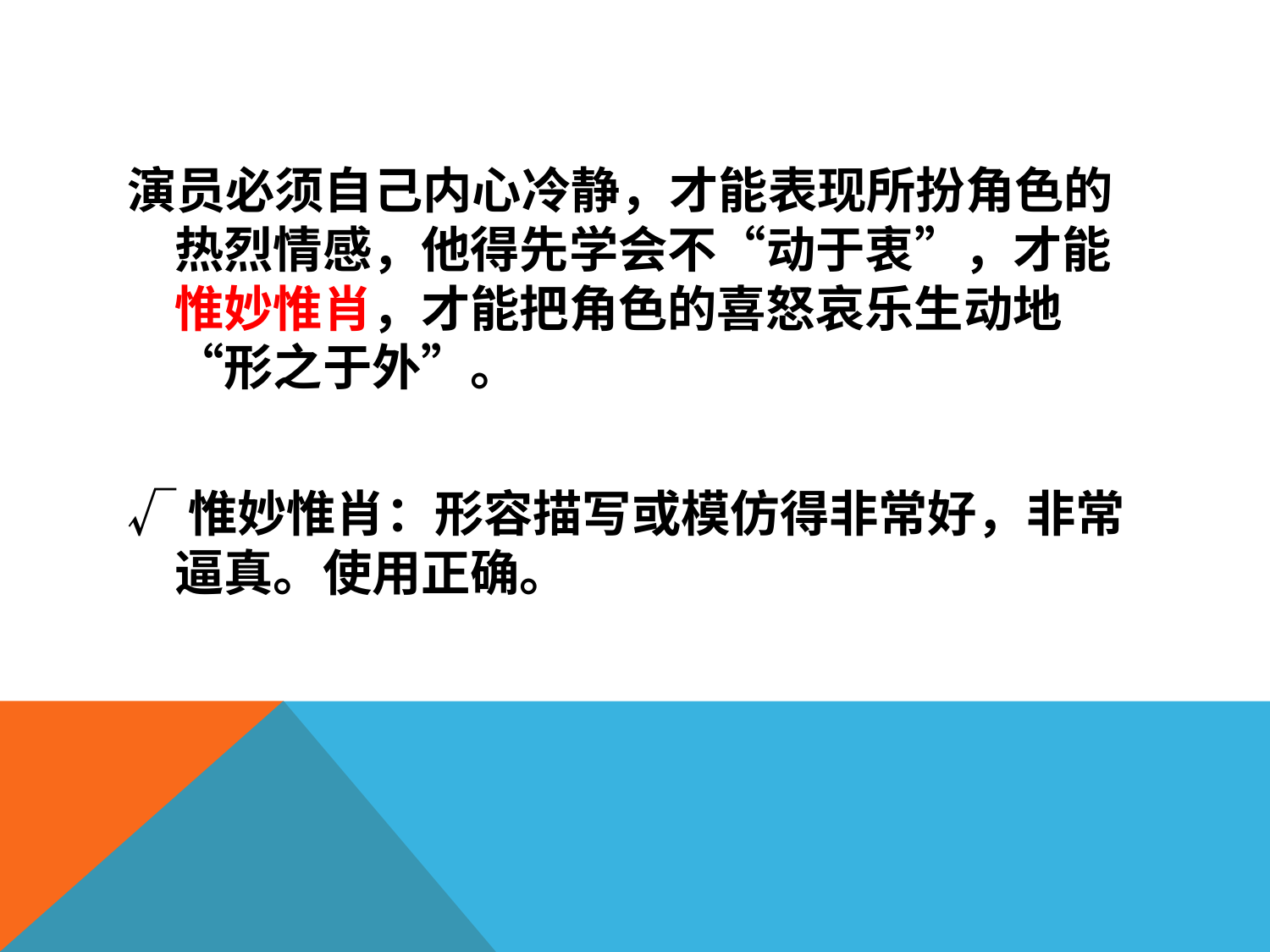

#
演员必须自己内心冷静，才能表现所扮角色的热烈情感，他得先学会不“动于衷”，才能惟妙惟肖，才能把角色的喜怒哀乐生动地“形之于外”。

√惟妙惟肖：形容描写或模仿得非常好，非常逼真。使用正确。